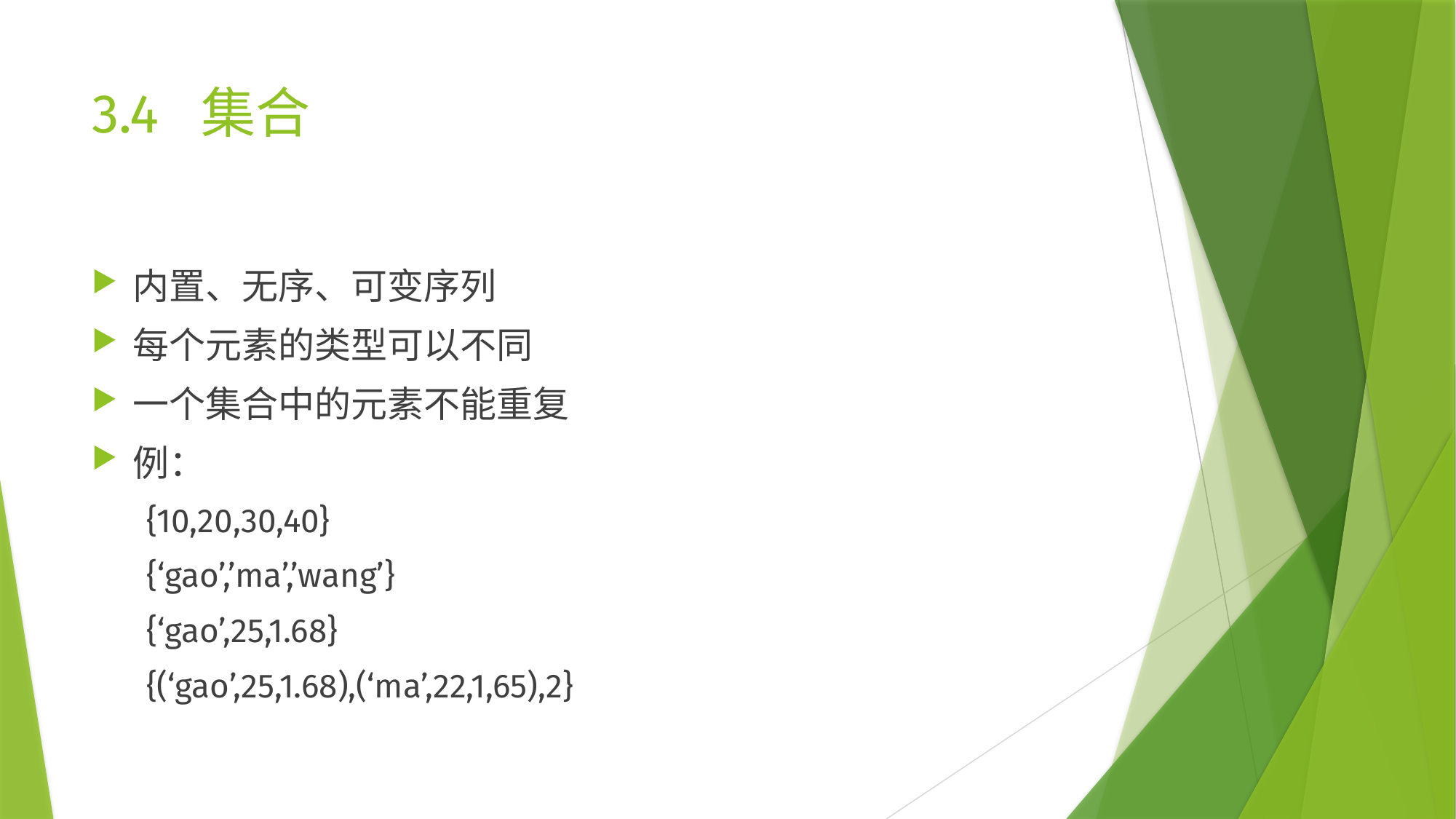

# 3.4	集合
内置、无序、可变序列
每个元素的类型可以不同
一个集合中的元素不能重复
例：
{10,20,30,40}
{‘gao’,’ma’,’wang’}
{‘gao’,25,1.68}
{(‘gao’,25,1.68),(‘ma’,22,1,65),2}